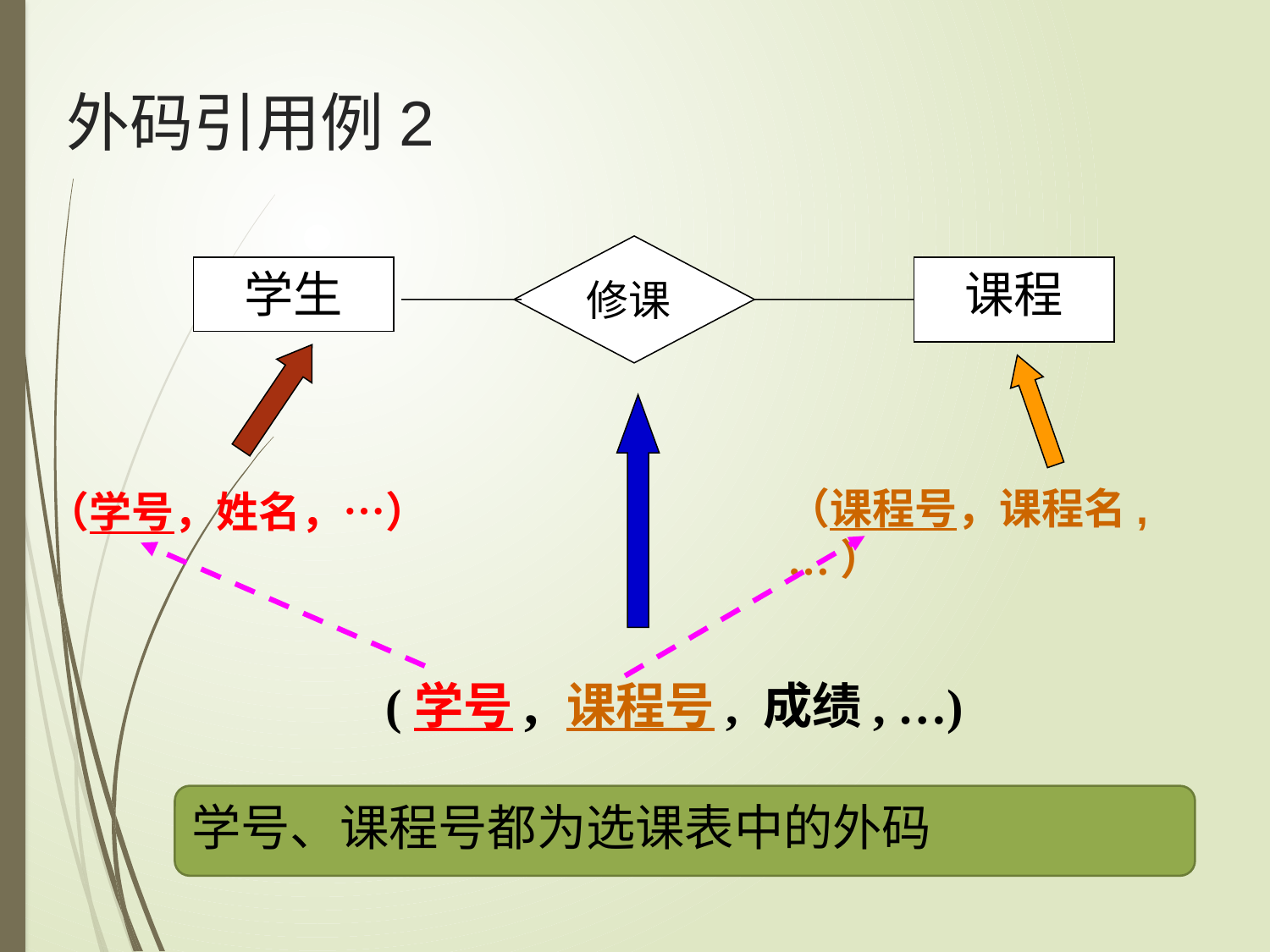

# 外码引用例2
修课
学生
课程

（课程号，课程名, …）
（学号，姓名，…）

(学号, 课程号, 成绩, …)
学号、课程号都为选课表中的外码